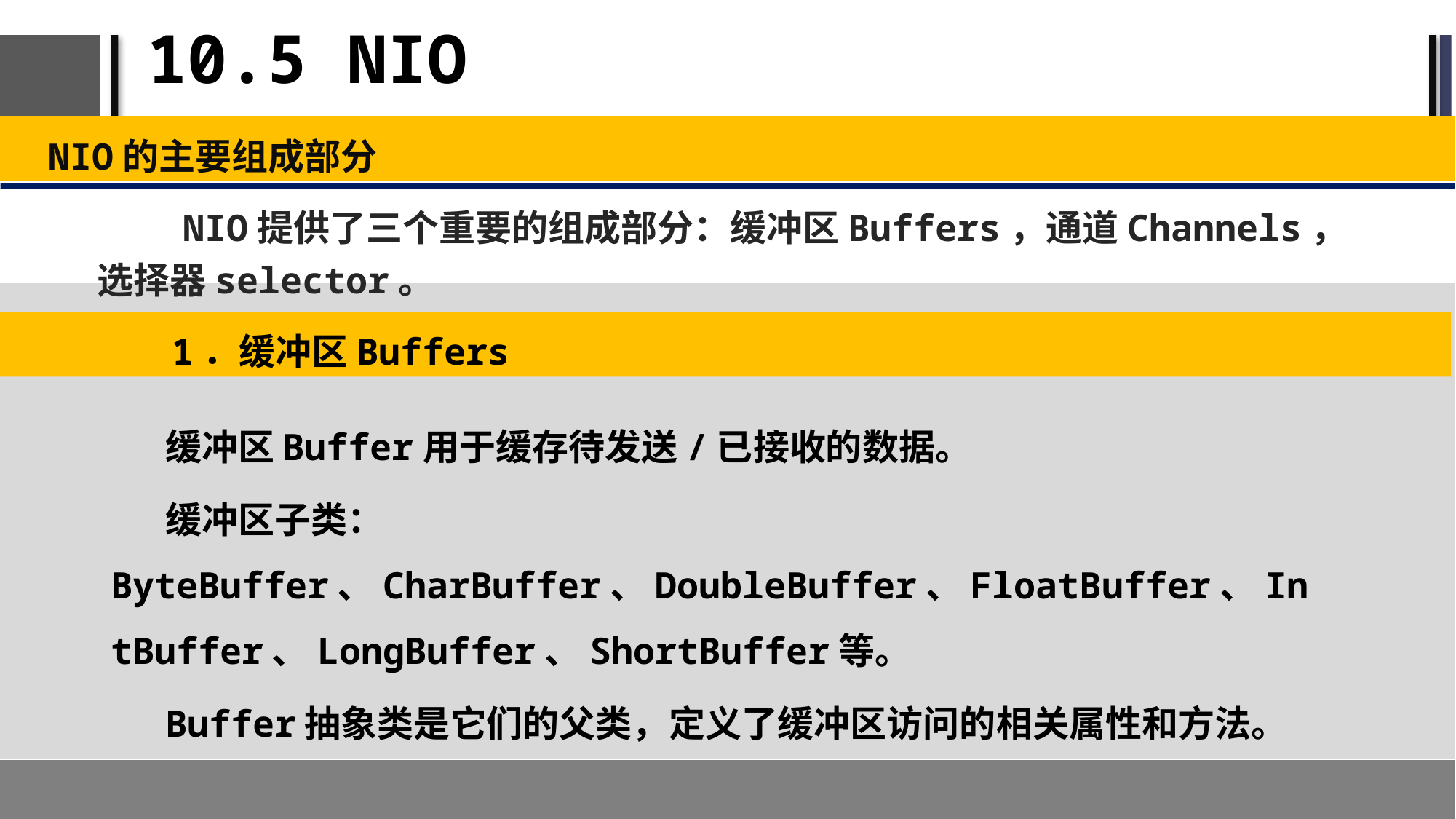

# 10.5 NIO

NIO的主要组成部分

NIO提供了三个重要的组成部分：缓冲区Buffers，通道Channels，选择器selector。

1．缓冲区Buffers
缓冲区Buffer用于缓存待发送/已接收的数据。
缓冲区子类：ByteBuffer、CharBuffer、DoubleBuffer、FloatBuffer、IntBuffer、LongBuffer、ShortBuffer等。
Buffer抽象类是它们的父类，定义了缓冲区访问的相关属性和方法。